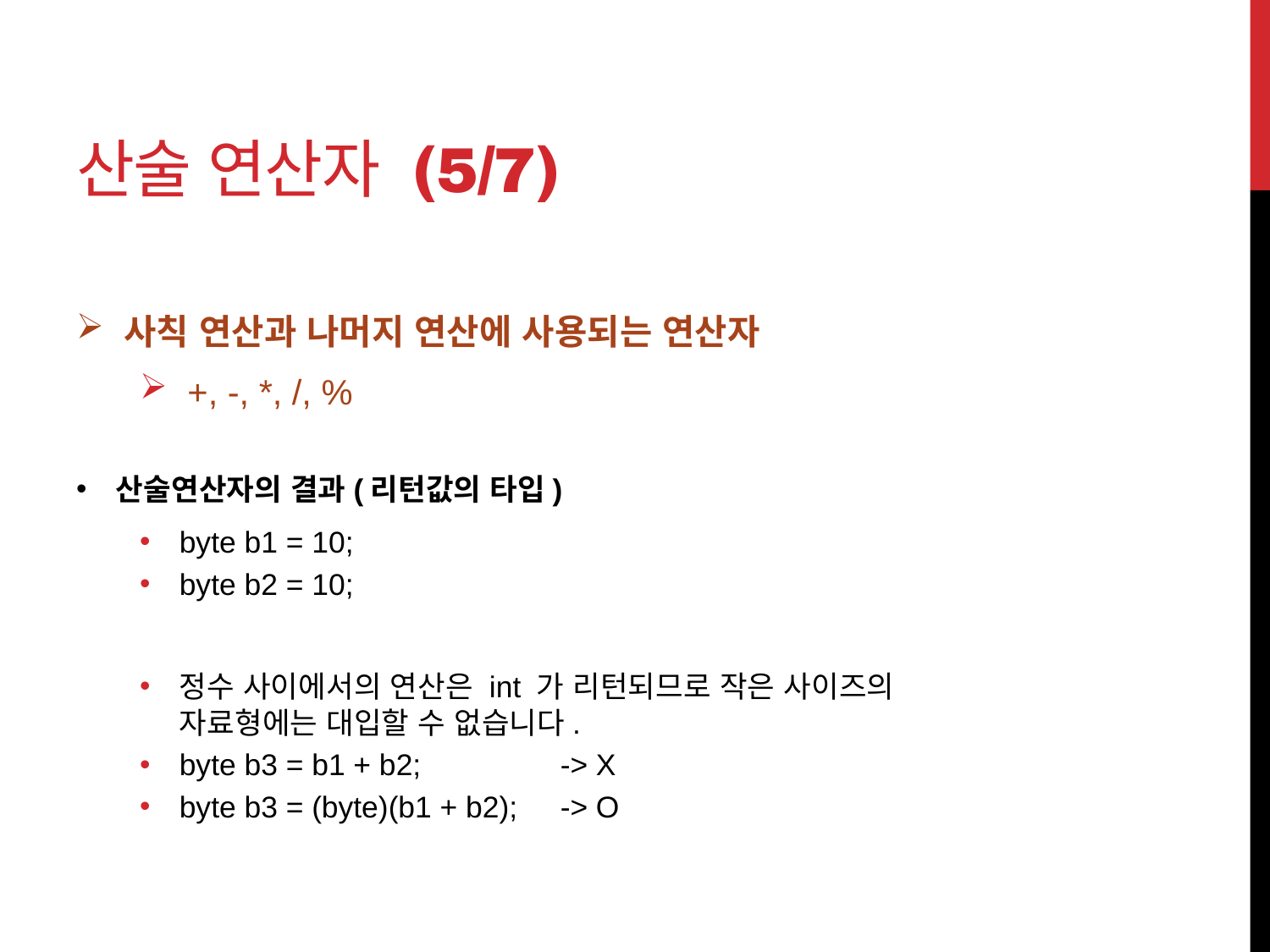

# 산술 연산자 (5/7)

사칙 연산과 나머지 연산에 사용되는 연산자
+, -, *, /, %

산술연산자의 결과(리턴값의 타입)
byte b1 = 10;
byte b2 = 10;

정수 사이에서의 연산은 int 가 리턴되므로 작은 사이즈의
자료형에는 대입할 수 없습니다.
byte b3 = b1 + b2;		-> X
byte b3 = (byte)(b1 + b2);	-> O